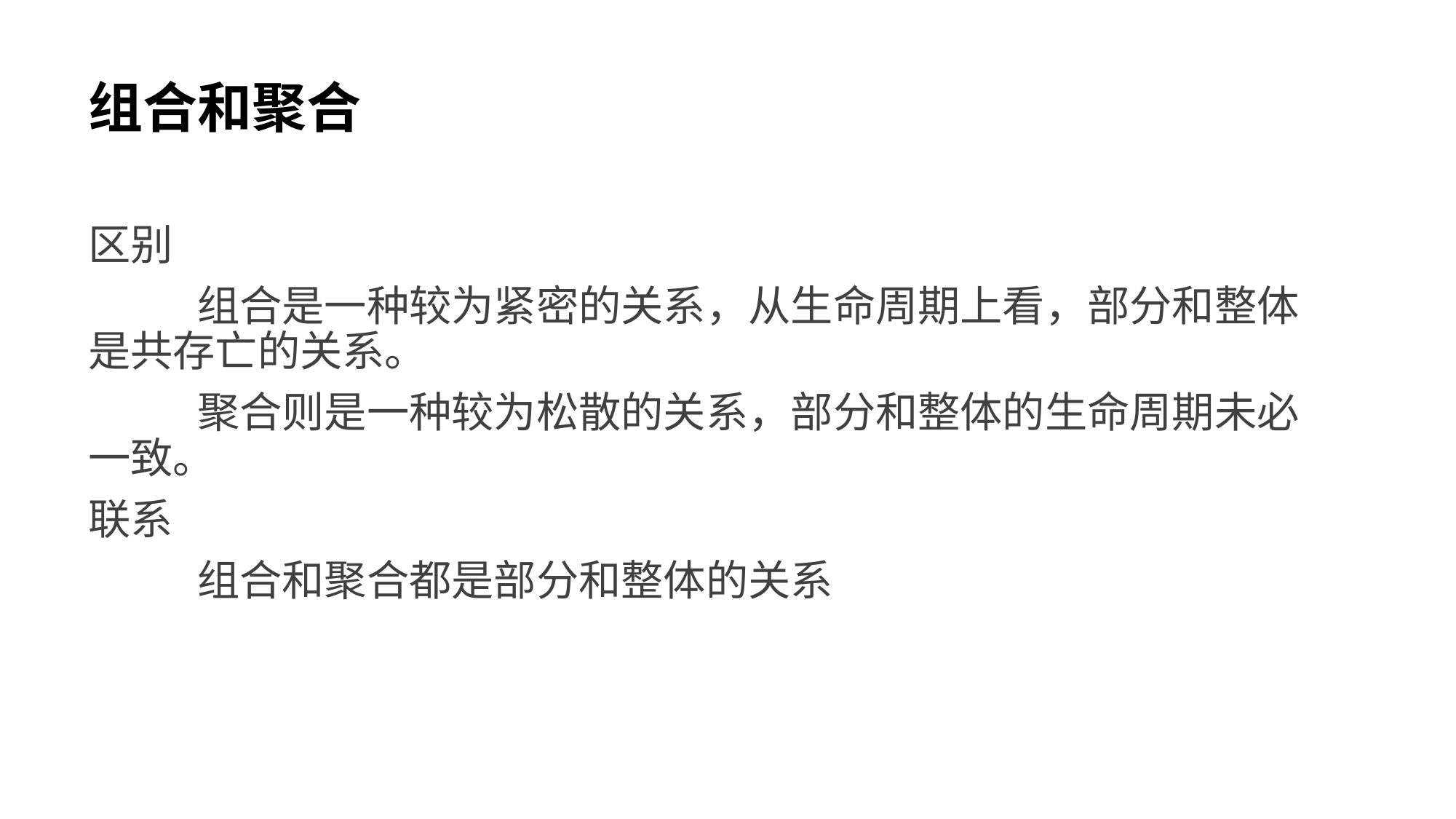

# 组合和聚合
区别
	组合是一种较为紧密的关系，从生命周期上看，部分和整体是共存亡的关系。
	聚合则是一种较为松散的关系，部分和整体的生命周期未必一致。
联系
	组合和聚合都是部分和整体的关系